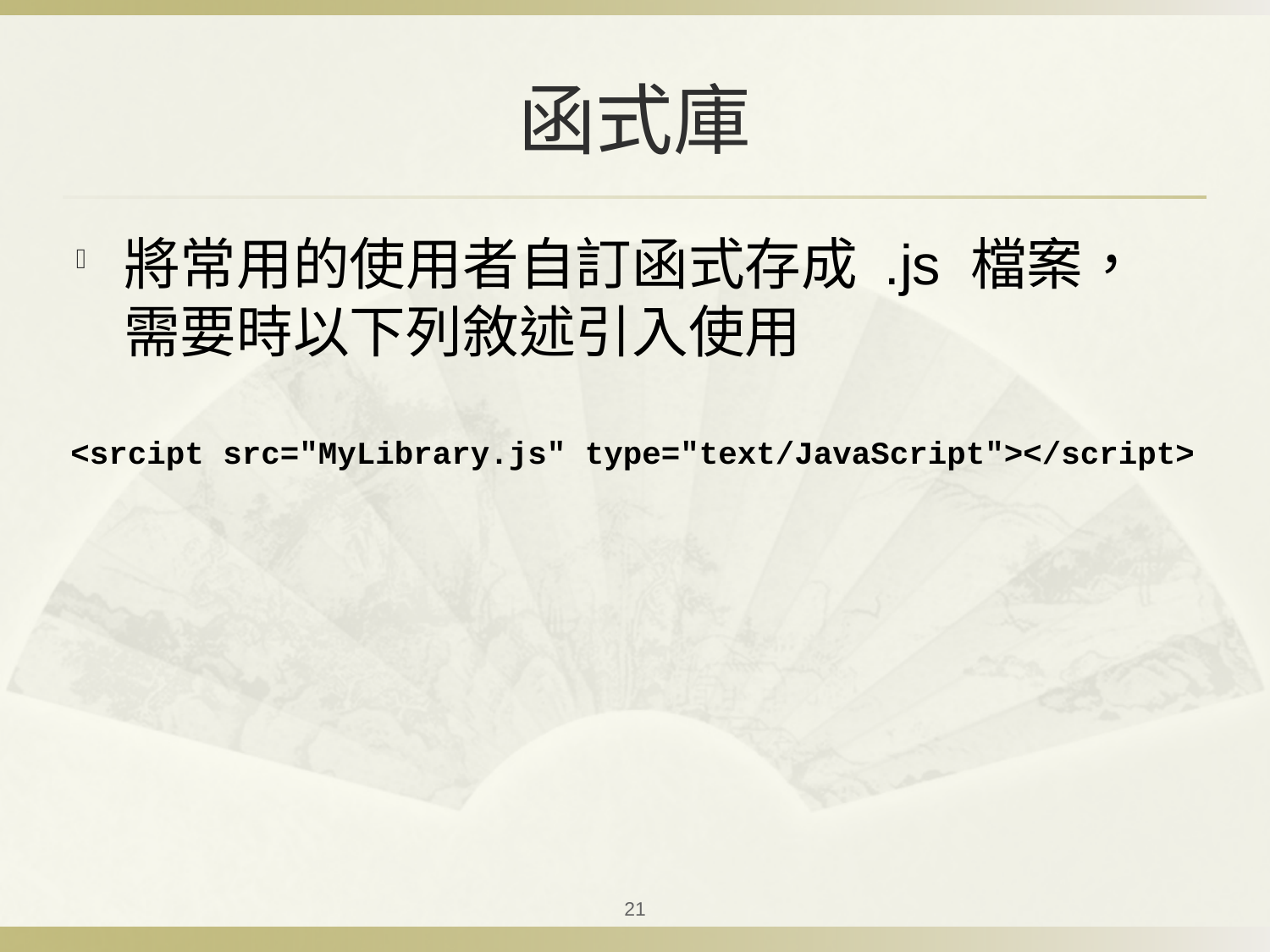

# 函式庫
將常用的使用者自訂函式存成 .js 檔案，需要時以下列敘述引入使用
<srcipt src="MyLibrary.js" type="text/JavaScript"></script>
21